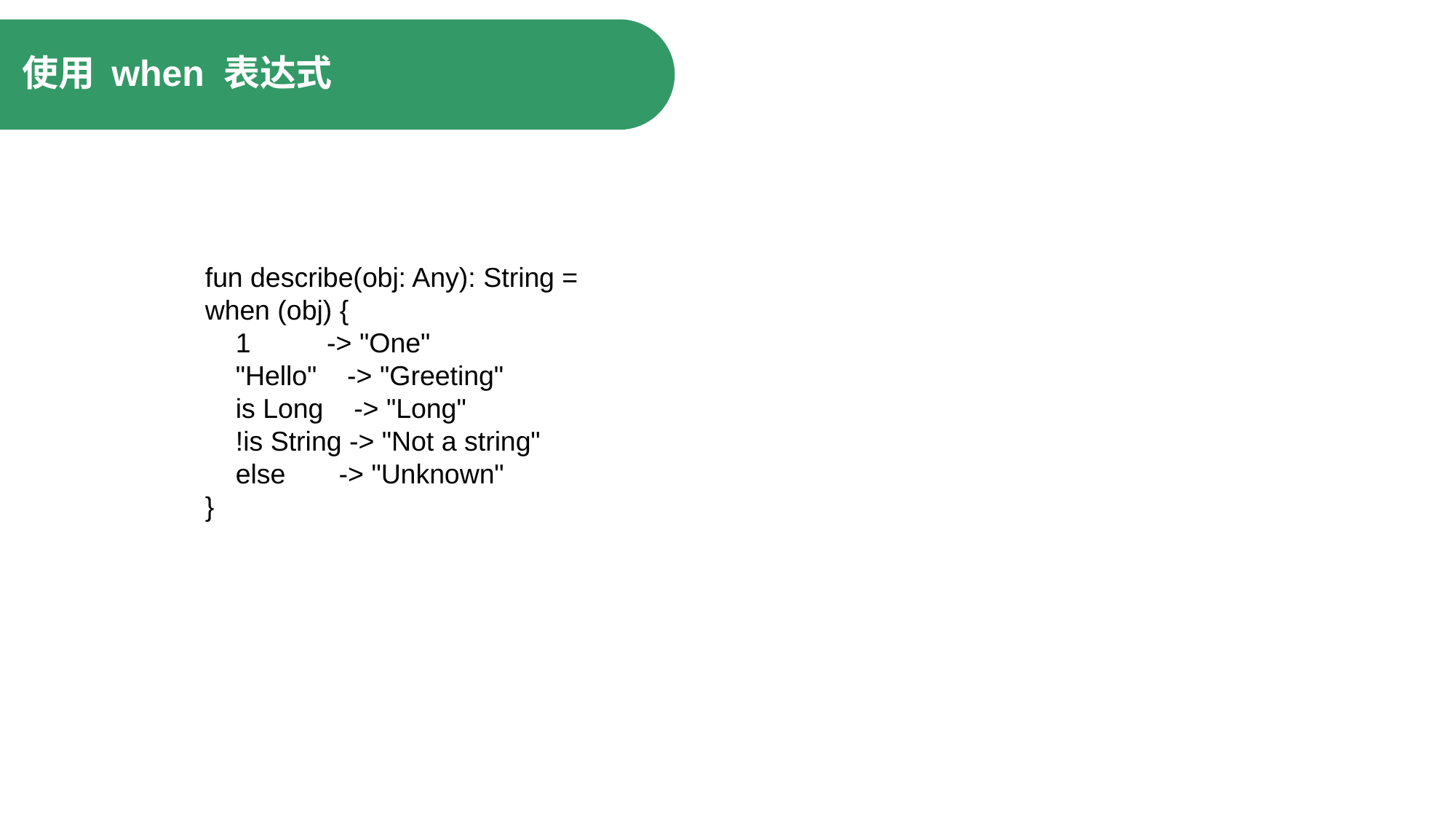

使用 when 表达式
fun describe(obj: Any): String =
when (obj) {
    1          -> "One"
    "Hello"    -> "Greeting"
    is Long    -> "Long"
    !is String -> "Not a string"
    else       -> "Unknown"
}